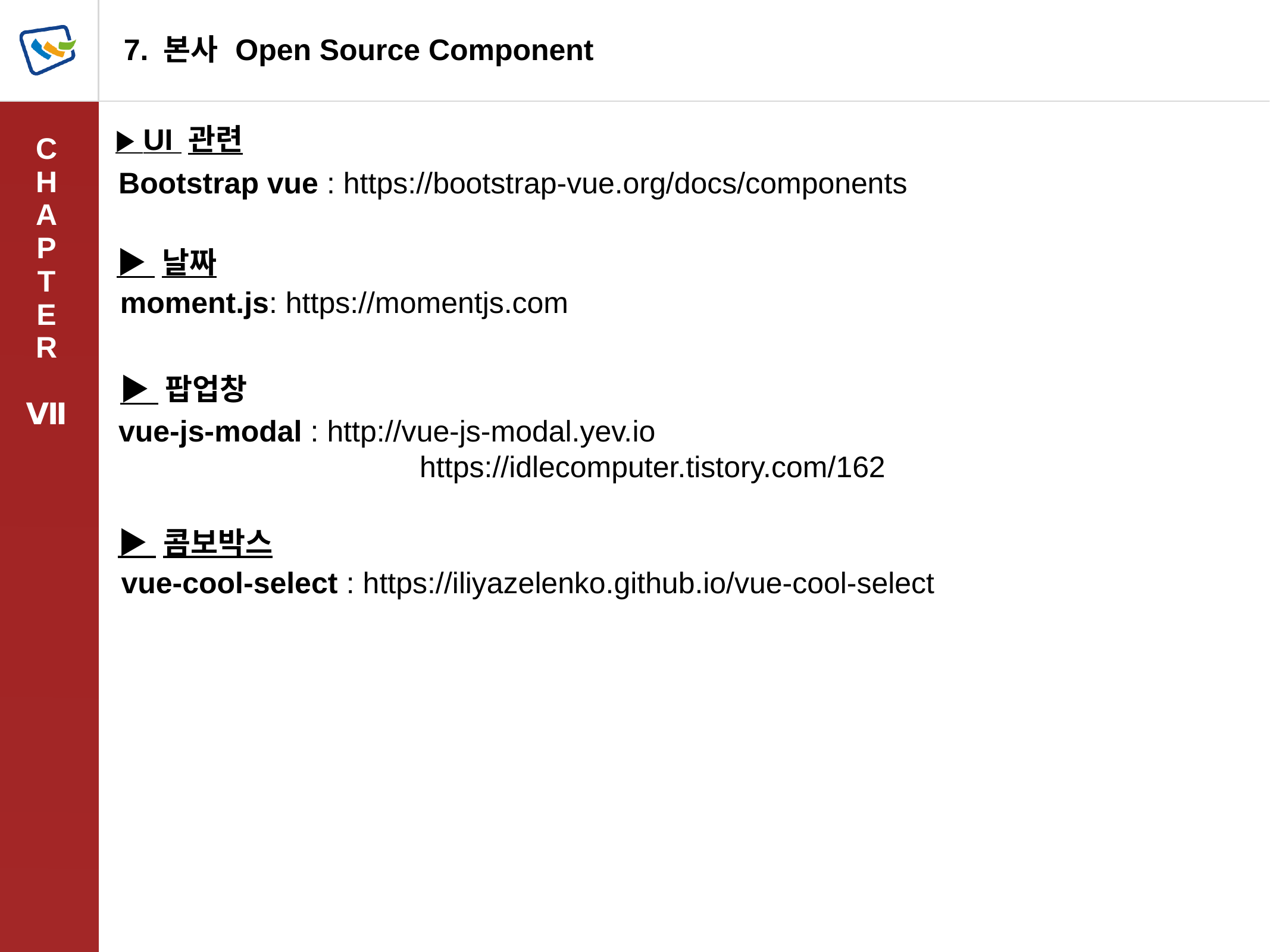

▶ UI 관련
Bootstrap vue : https://bootstrap-vue.org/docs/components
▶ 날짜
moment.js: https://momentjs.com
▶ 팝업창
vue-js-modal : http://vue-js-modal.yev.io
			    https://idlecomputer.tistory.com/162
▶ 콤보박스
vue-cool-select : https://iliyazelenko.github.io/vue-cool-select